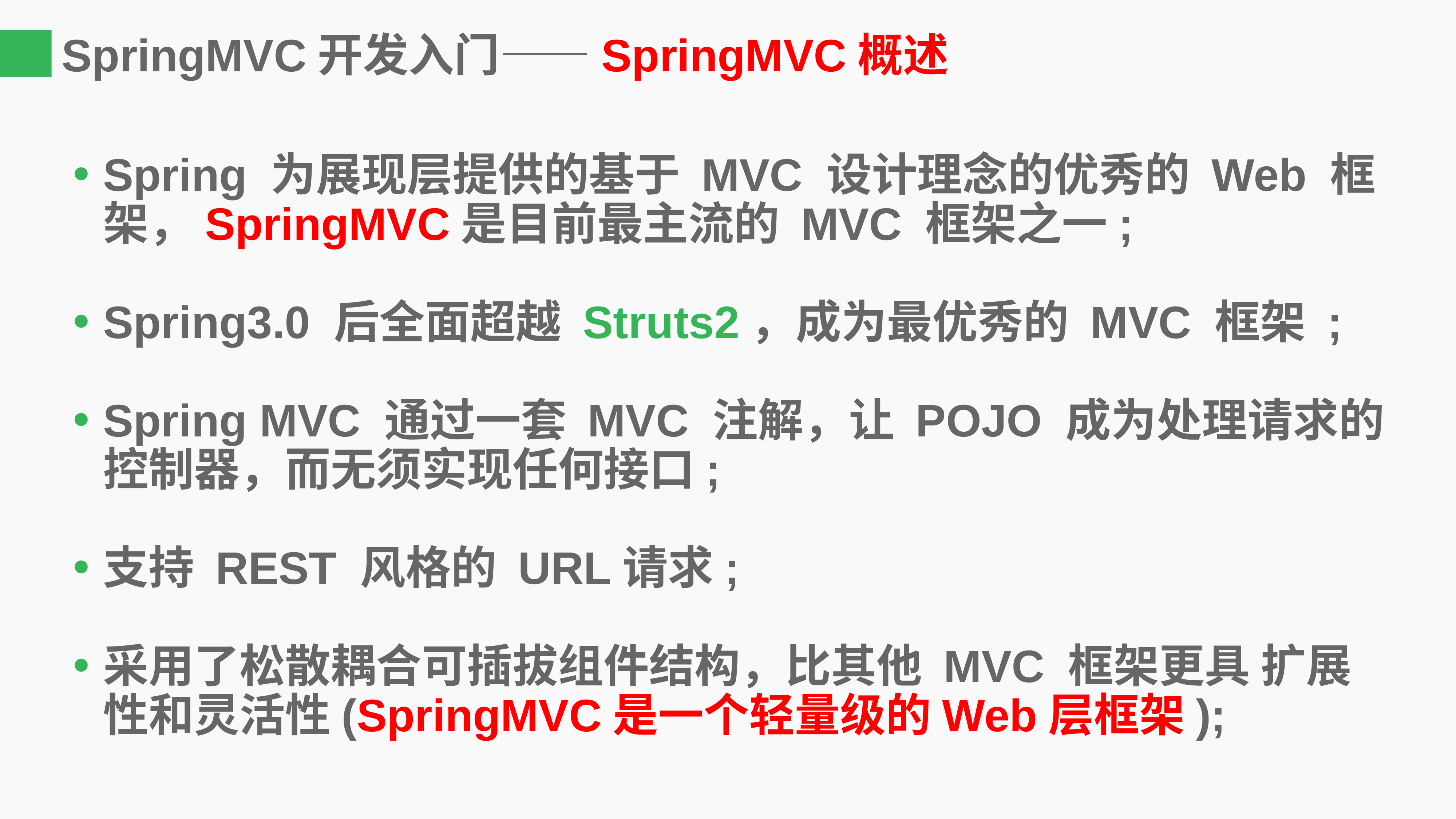

# SpringMVC开发入门——SpringMVC概述
Spring 为展现层提供的基于 MVC 设计理念的优秀的 Web 框架，SpringMVC是目前最主流的 MVC 框架之一;

Spring3.0 后全面超越 Struts2，成为最优秀的 MVC 框架 ;

Spring MVC 通过一套 MVC 注解，让 POJO 成为处理请求的控制器，而无须实现任何接口;

支持 REST 风格的 URL请求;

采用了松散耦合可插拔组件结构，比其他 MVC 框架更具 扩展性和灵活性(SpringMVC是一个轻量级的Web层框架);